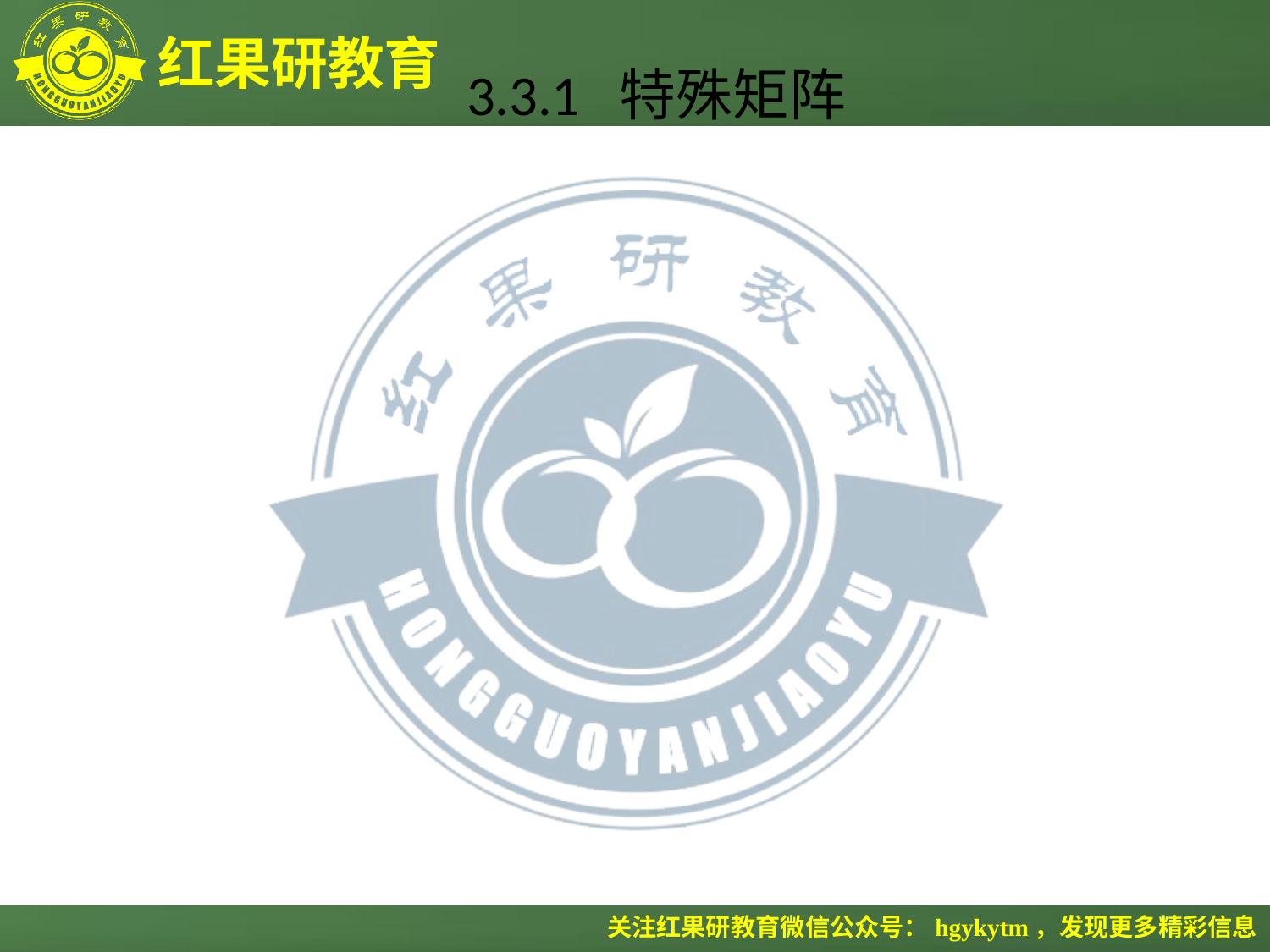

# 3.3.1  特殊矩阵
特殊矩阵
元素值的排列具有一定规律的矩阵。
常见的这类矩阵有：
对称矩阵
下（上）三角矩阵
对角线矩阵等等。
压缩存储方案：
对于这些特殊矩阵，应该充分利用元素值的分布规律，将其进行压缩存储。
选择压缩存储的方法应遵循两条原则：
一是尽可能地压缩数据量；
二是压缩后仍然可以比较容易地进行各项基本操作